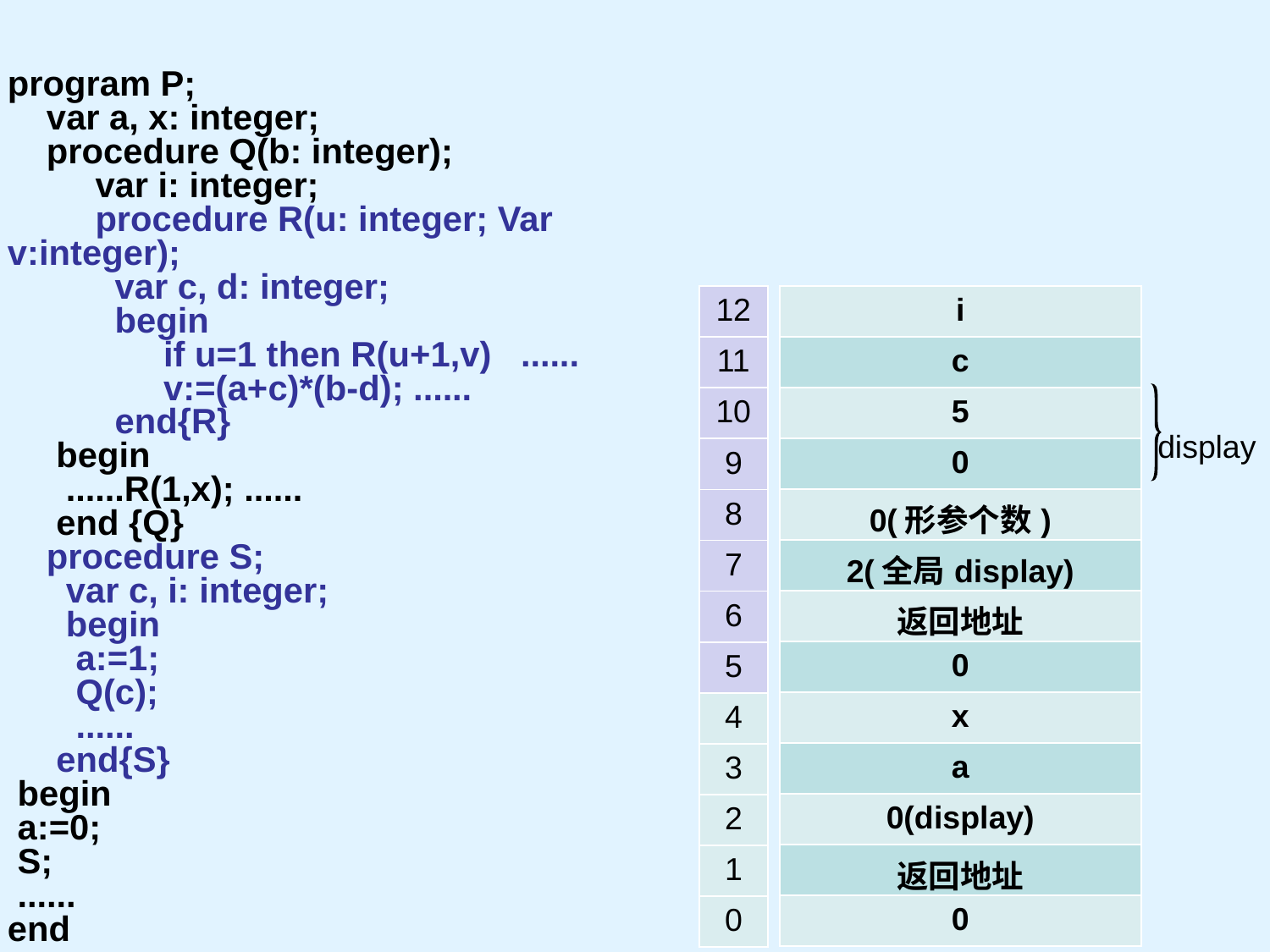

program P;
    var a, x: integer;
    procedure Q(b: integer);
         var i: integer;
         procedure R(u: integer; Var v:integer);
           var c, d: integer;
           begin
                if u=1 then R(u+1,v)   ......
                v:=(a+c)*(b-d); ......
           end{R}
     begin
      ......R(1,x); ......
     end {Q}
    procedure S;
      var c, i: integer;
      begin
       a:=1;
       Q(c);
       ......
     end{S}
 begin
 a:=0;
 S;
 ......
end
| i |
| --- |
| c |
| 5 |
| 0 |
| 0(形参个数) |
| 2(全局display) |
| 返回地址 |
| 0 |
| x |
| a |
| 0(display) |
| 返回地址 |
| 0 |
| 12 |
| --- |
| 11 |
| 10 |
| 9 |
| 8 |
| 7 |
| 6 |
| 5 |
| 4 |
| 3 |
| 2 |
| 1 |
| 0 |

display
| i |
| --- |
| c |
| 5 |
| 0 |
| 0(形参个数) |
| 12 |
| --- |
| 11 |
| 10 |
| 9 |
| 8 |
......